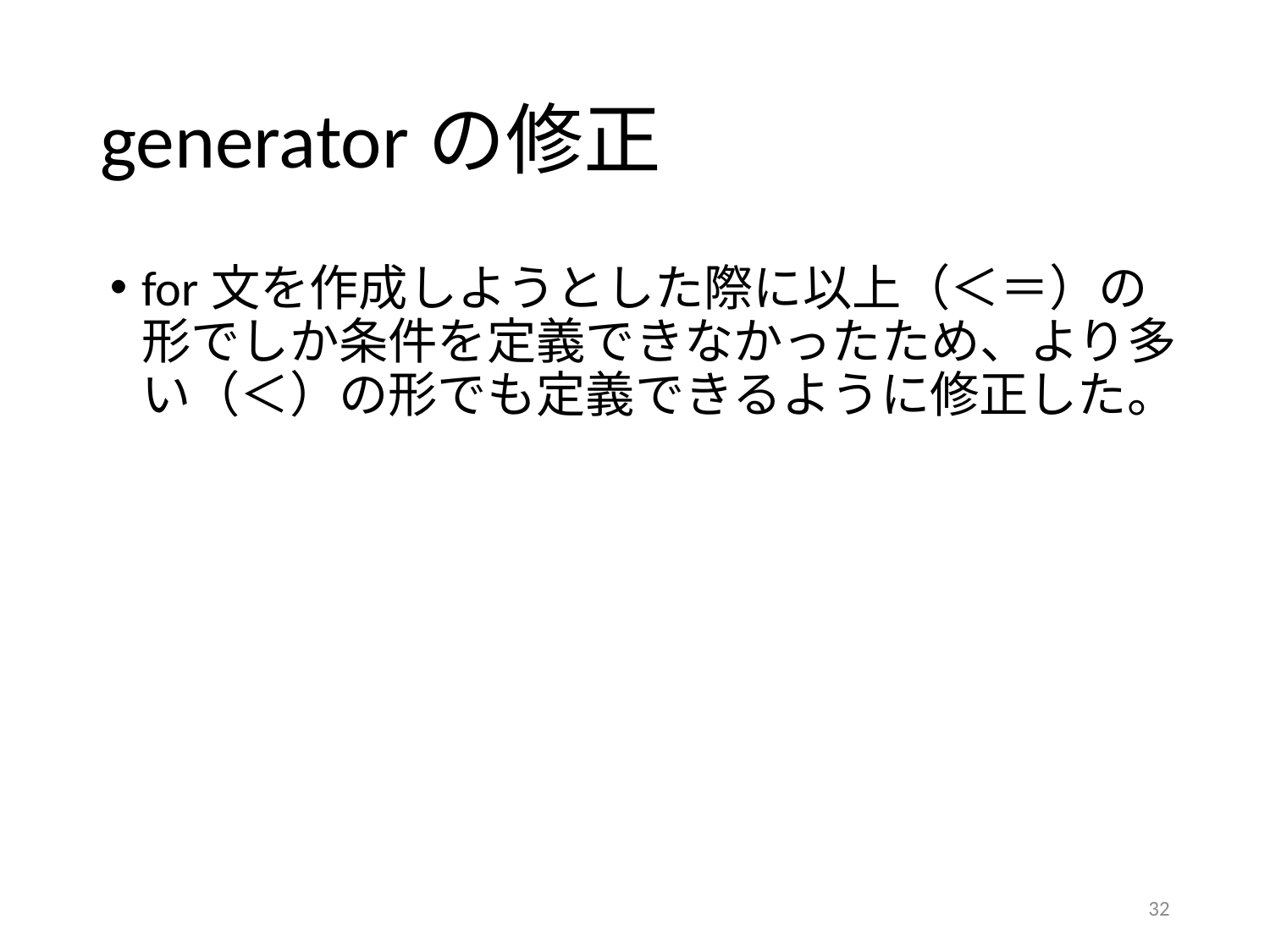

# generatorの修正
for文を作成しようとした際に以上（＜＝）の形でしか条件を定義できなかったため、より多い（＜）の形でも定義できるように修正した。
32